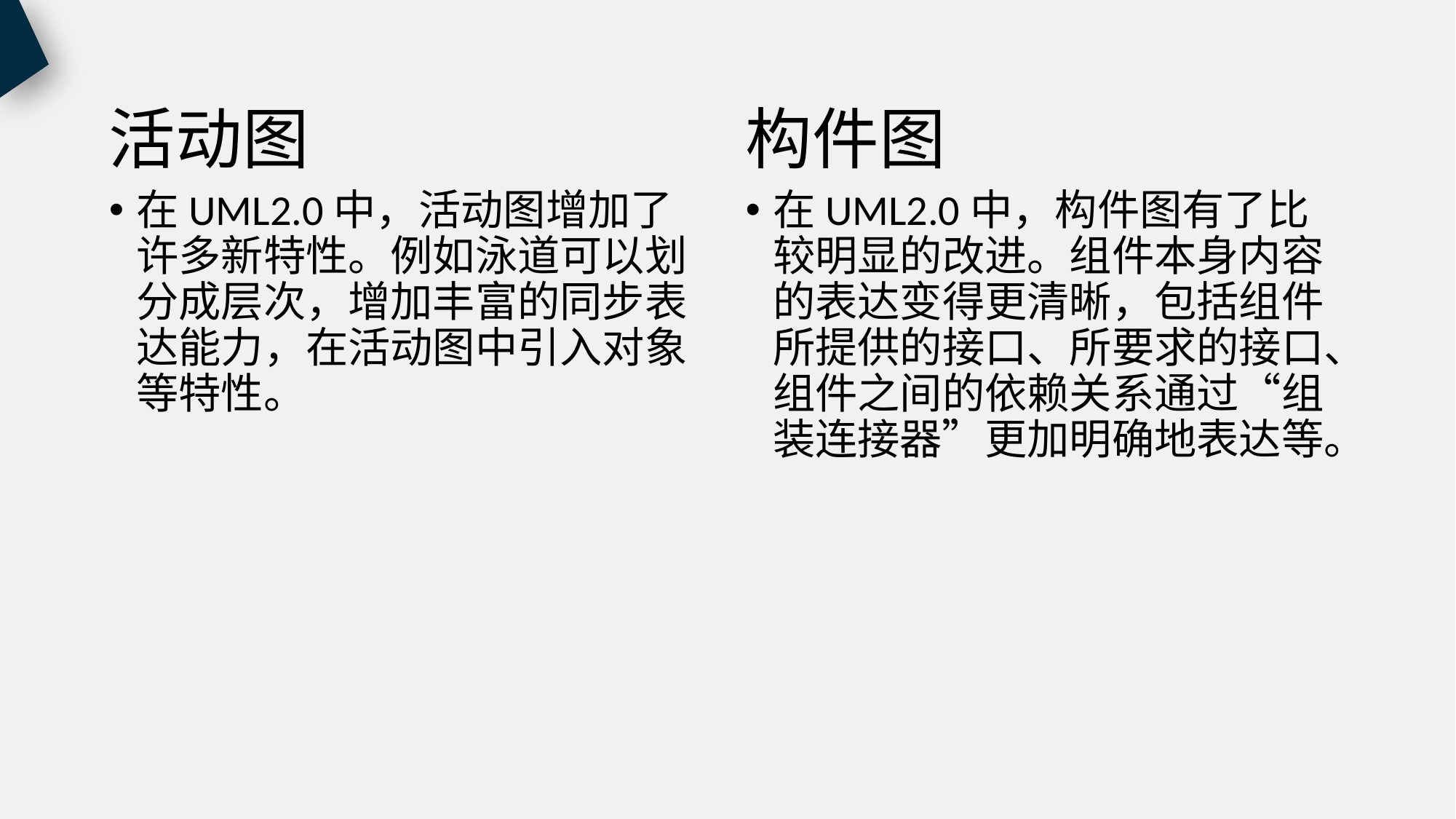

活动图
构件图
在UML2.0中，活动图增加了许多新特性。例如泳道可以划分成层次，增加丰富的同步表达能力，在活动图中引入对象等特性。

在UML2.0中，构件图有了比较明显的改进。组件本身内容的表达变得更清晰，包括组件所提供的接口、所要求的接口、组件之间的依赖关系通过“组装连接器”更加明确地表达等。